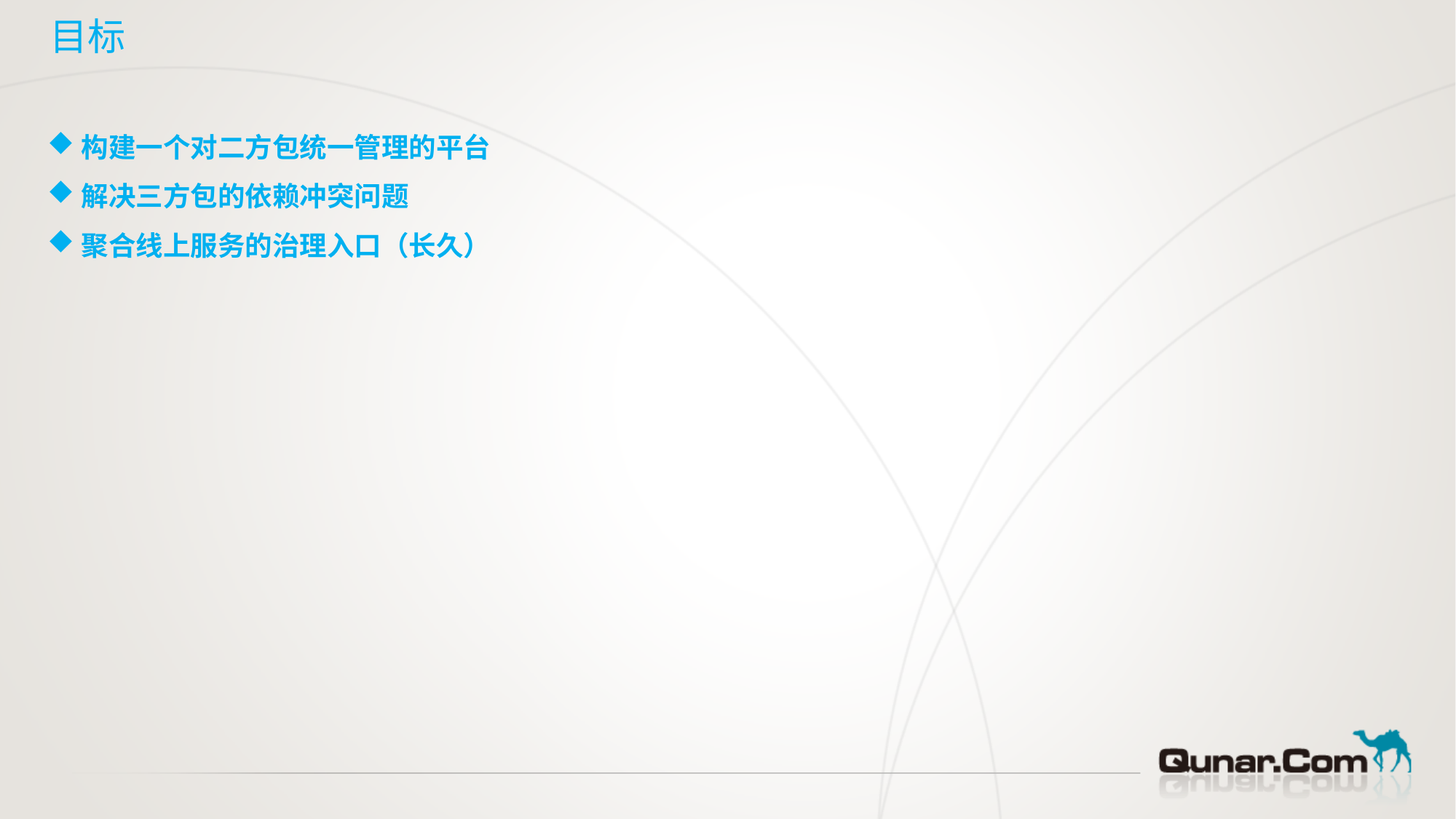

# 目标
构建一个对二方包统一管理的平台
解决三方包的依赖冲突问题
聚合线上服务的治理入口（长久）